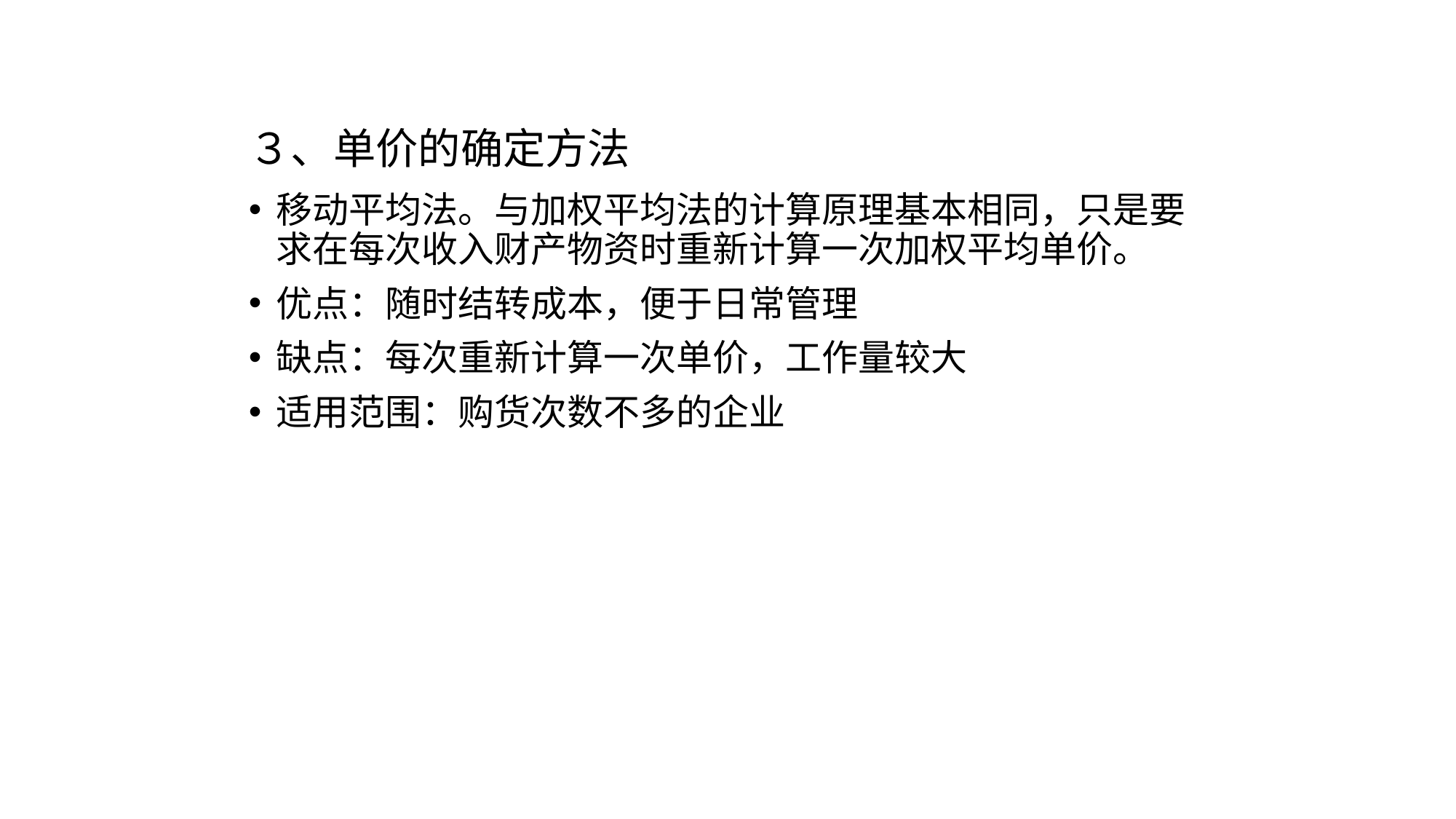

# ３、单价的确定方法
移动平均法。与加权平均法的计算原理基本相同，只是要求在每次收入财产物资时重新计算一次加权平均单价。
优点：随时结转成本，便于日常管理
缺点：每次重新计算一次单价，工作量较大
适用范围：购货次数不多的企业